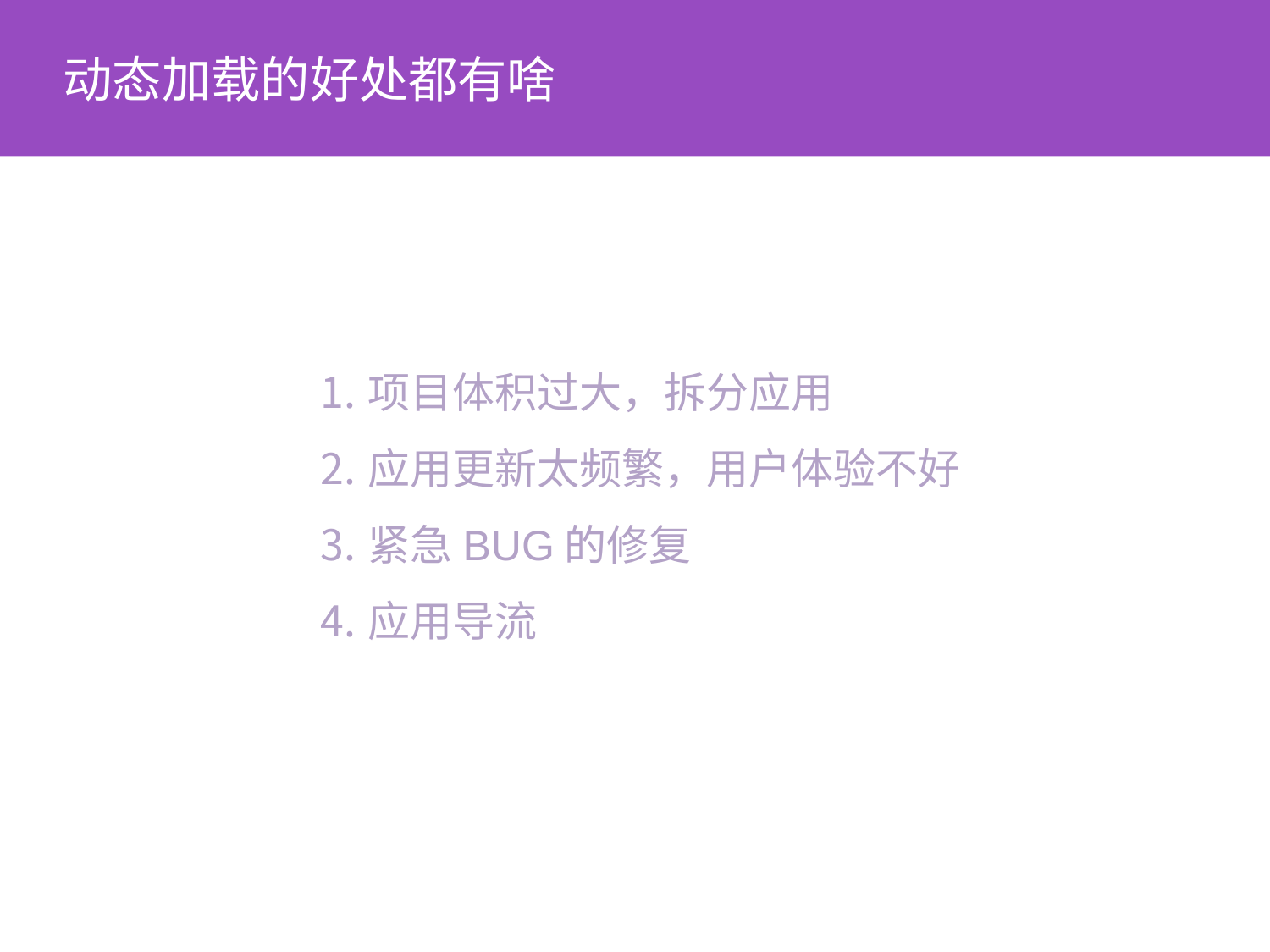

动态加载的好处都有啥
项目体积过大，拆分应用
应用更新太频繁，用户体验不好
紧急BUG的修复
应用导流